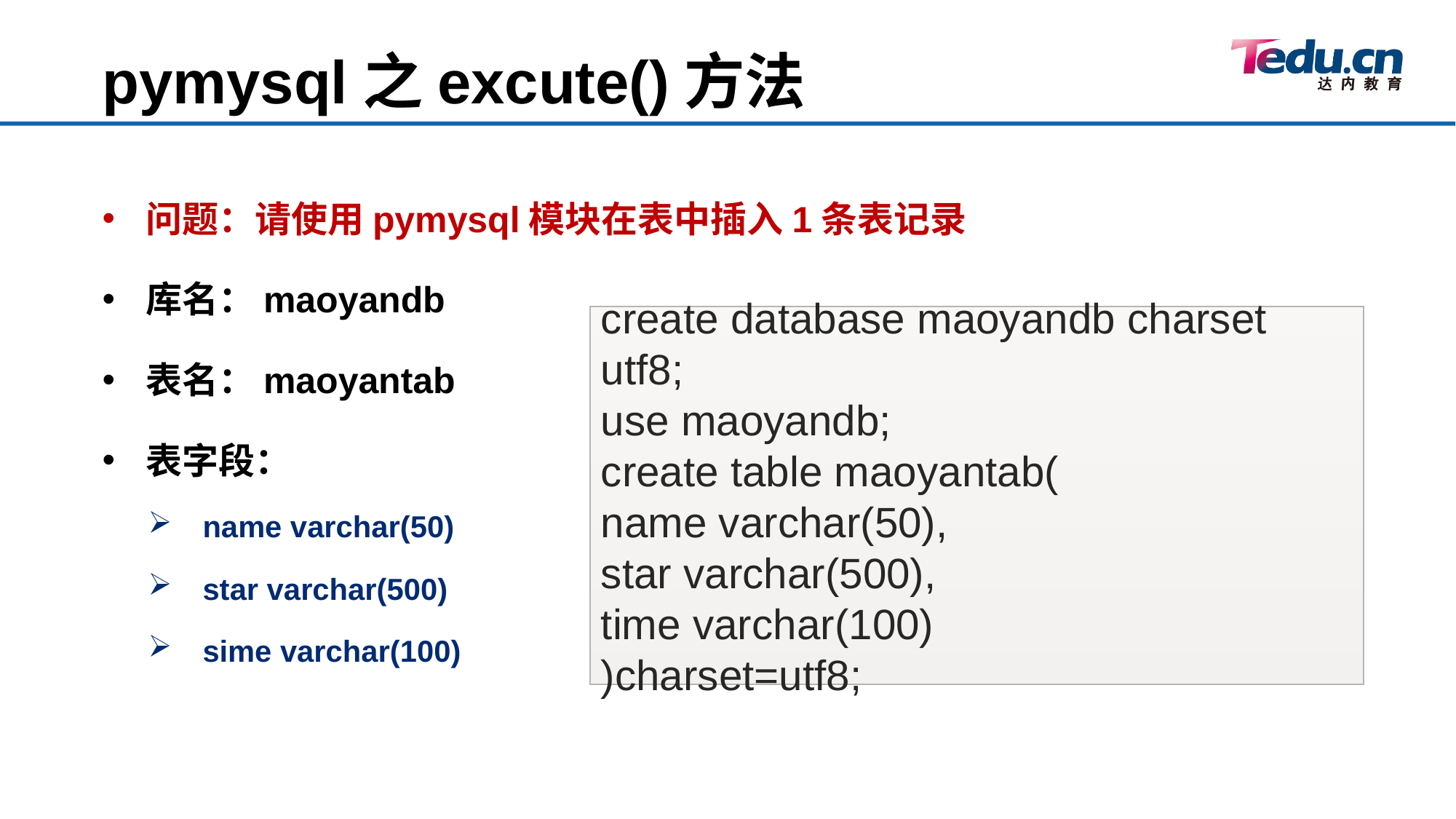

pymysql之excute()方法
问题：请使用pymysql模块在表中插入1条表记录
库名：maoyandb
表名：maoyantab
表字段：
name varchar(50)
star varchar(500)
sime varchar(100)

create database maoyandb charset utf8;
use maoyandb;
create table maoyantab(
name varchar(50),
star varchar(500),
time varchar(100)
)charset=utf8;